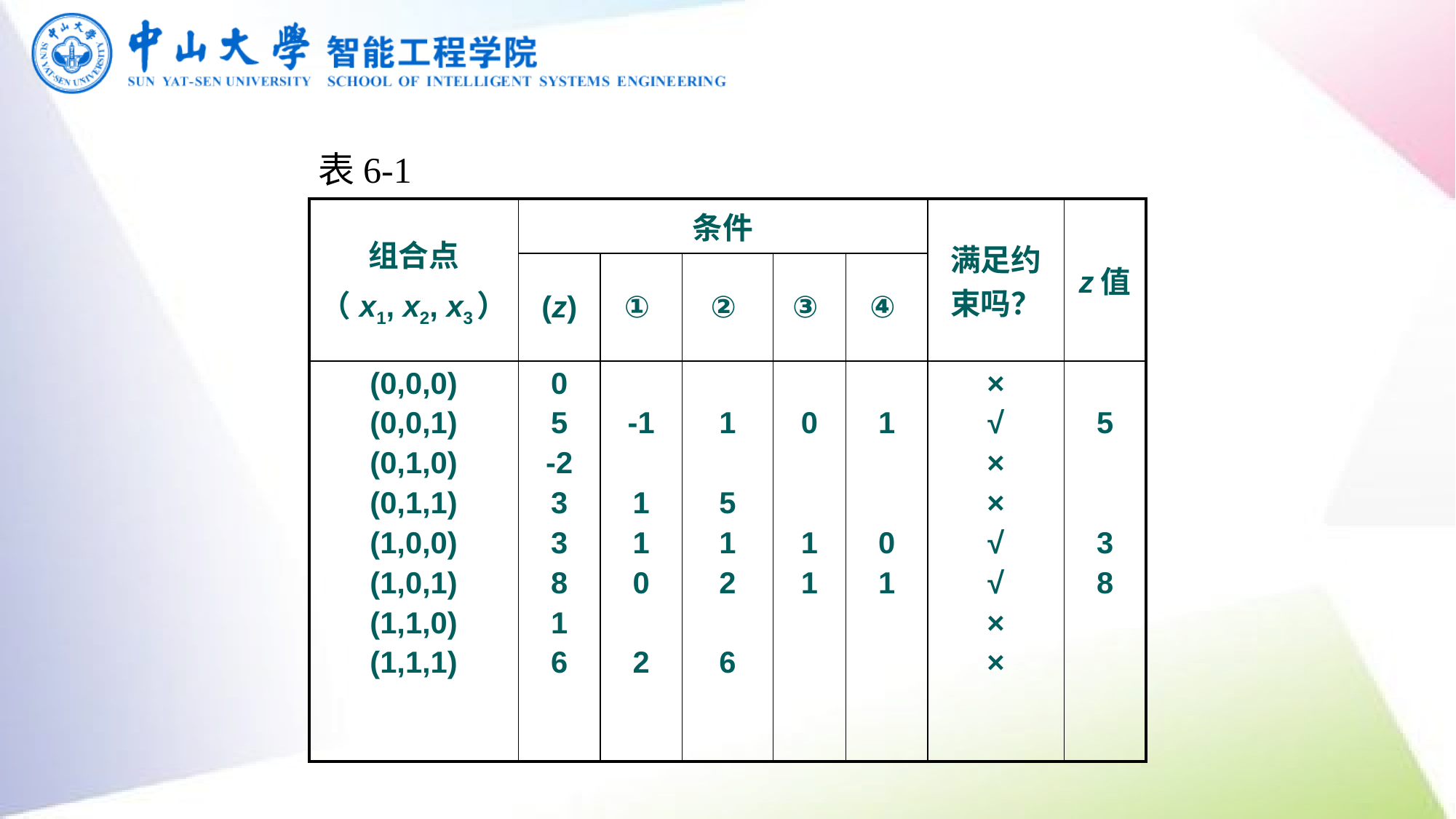

表6-1

| 组合点 （x1, x2, x3） | 条件 |  |  |  |  | 满足约束吗？ | z值 |
| --- | --- | --- | --- | --- | --- | --- | --- |
|  | (z) | ① | ② | ③ | ④ |  |  |
| (0,0,0) (0,0,1) (0,1,0) (0,1,1) (1,0,0) (1,0,1) (1,1,0) (1,1,1) | 0 5 -2 3 3 8 1 6 | -1   1 1 0   2 | 1   5 1 2   6 | 0     1 1 | 1     0 1 | × √ × × √ √ × × | 5     3 8 |